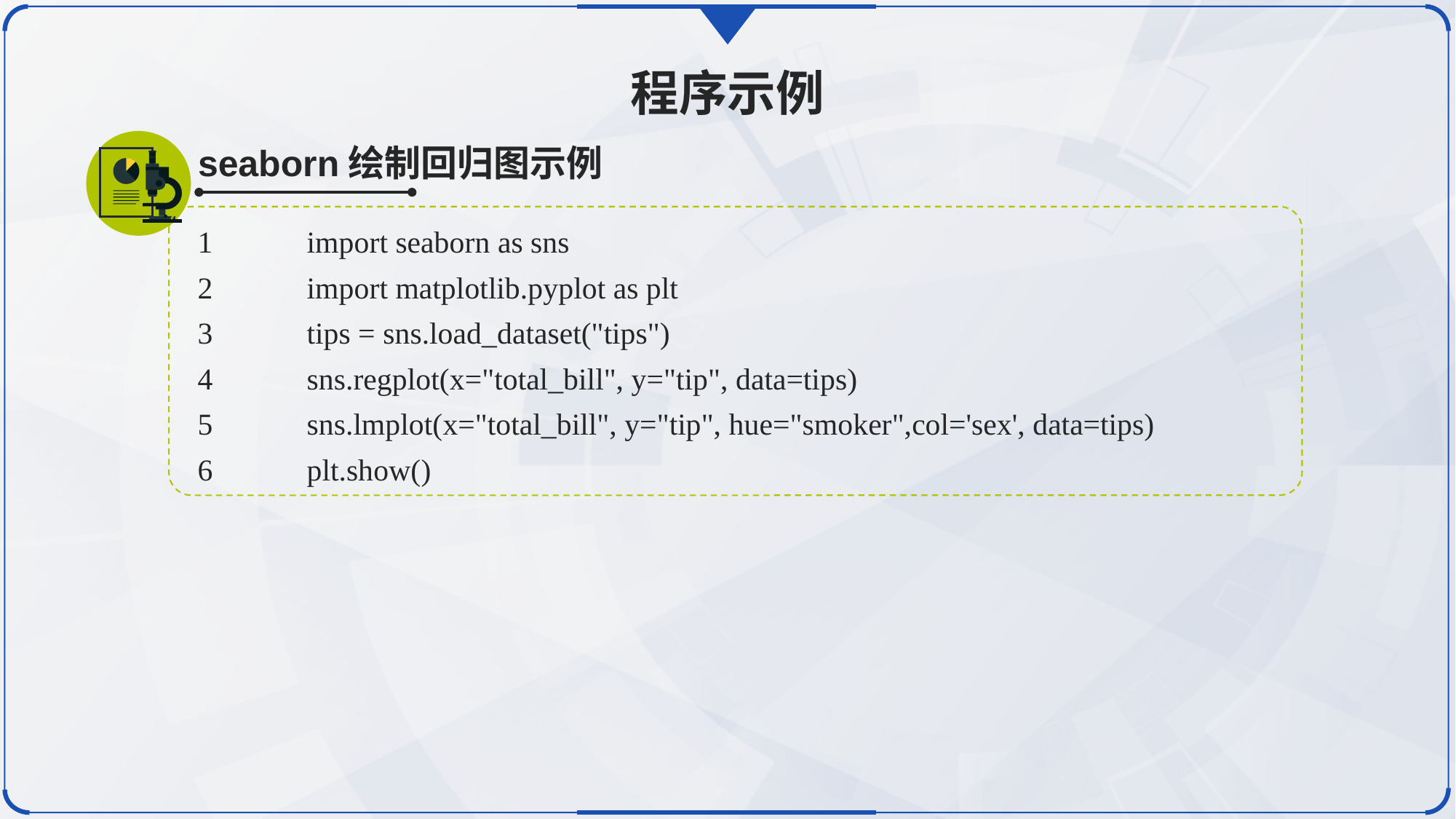

程序示例

seaborn绘制回归图示例

1	import seaborn as sns
2	import matplotlib.pyplot as plt
3	tips = sns.load_dataset("tips")
4	sns.regplot(x="total_bill", y="tip", data=tips)
5	sns.lmplot(x="total_bill", y="tip", hue="smoker",col='sex', data=tips)
6	plt.show()